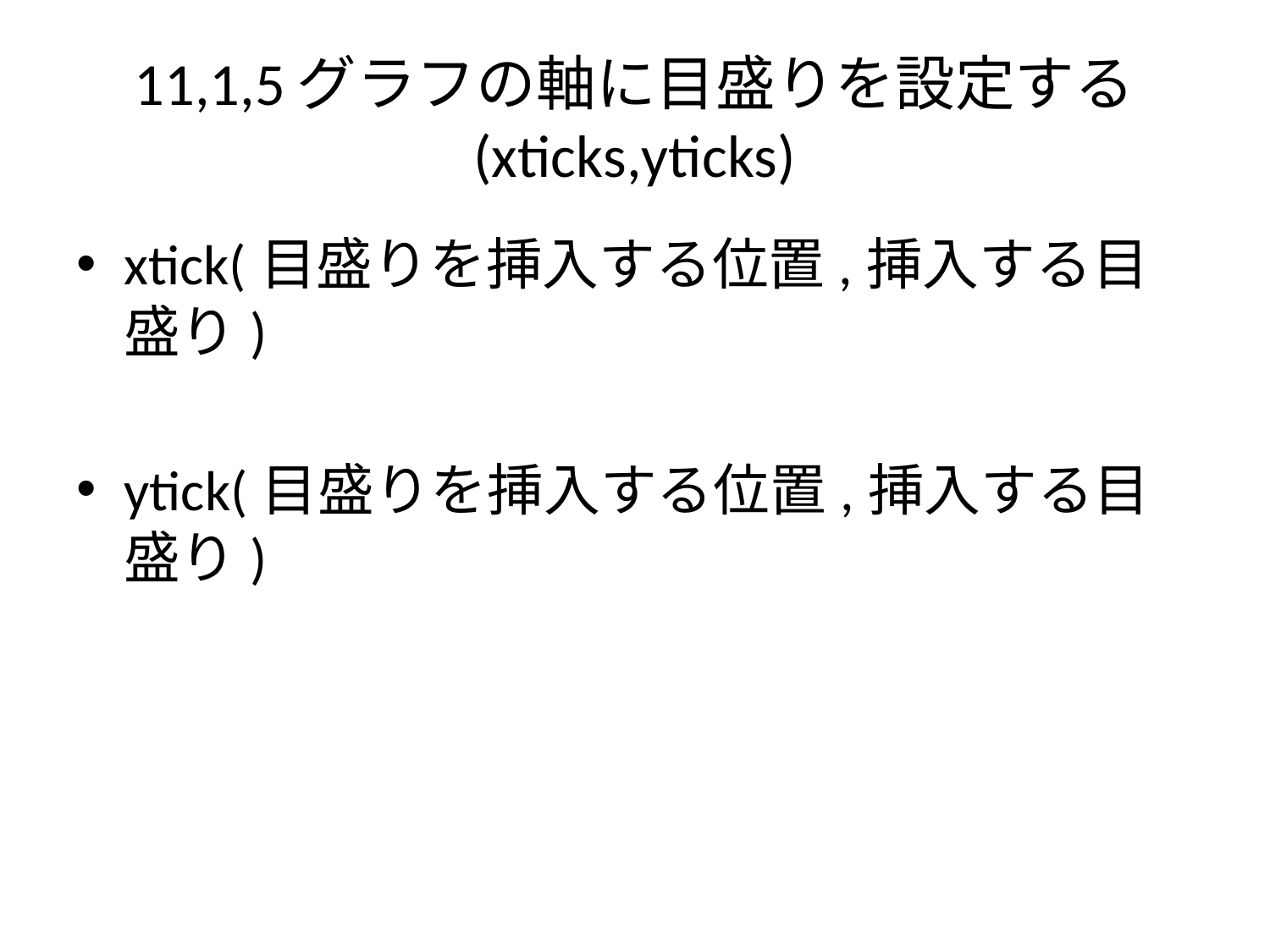

# 11,1,5グラフの軸に目盛りを設定する (xticks,yticks)
xtick(目盛りを挿入する位置,挿入する目盛り)

ytick(目盛りを挿入する位置,挿入する目盛り)